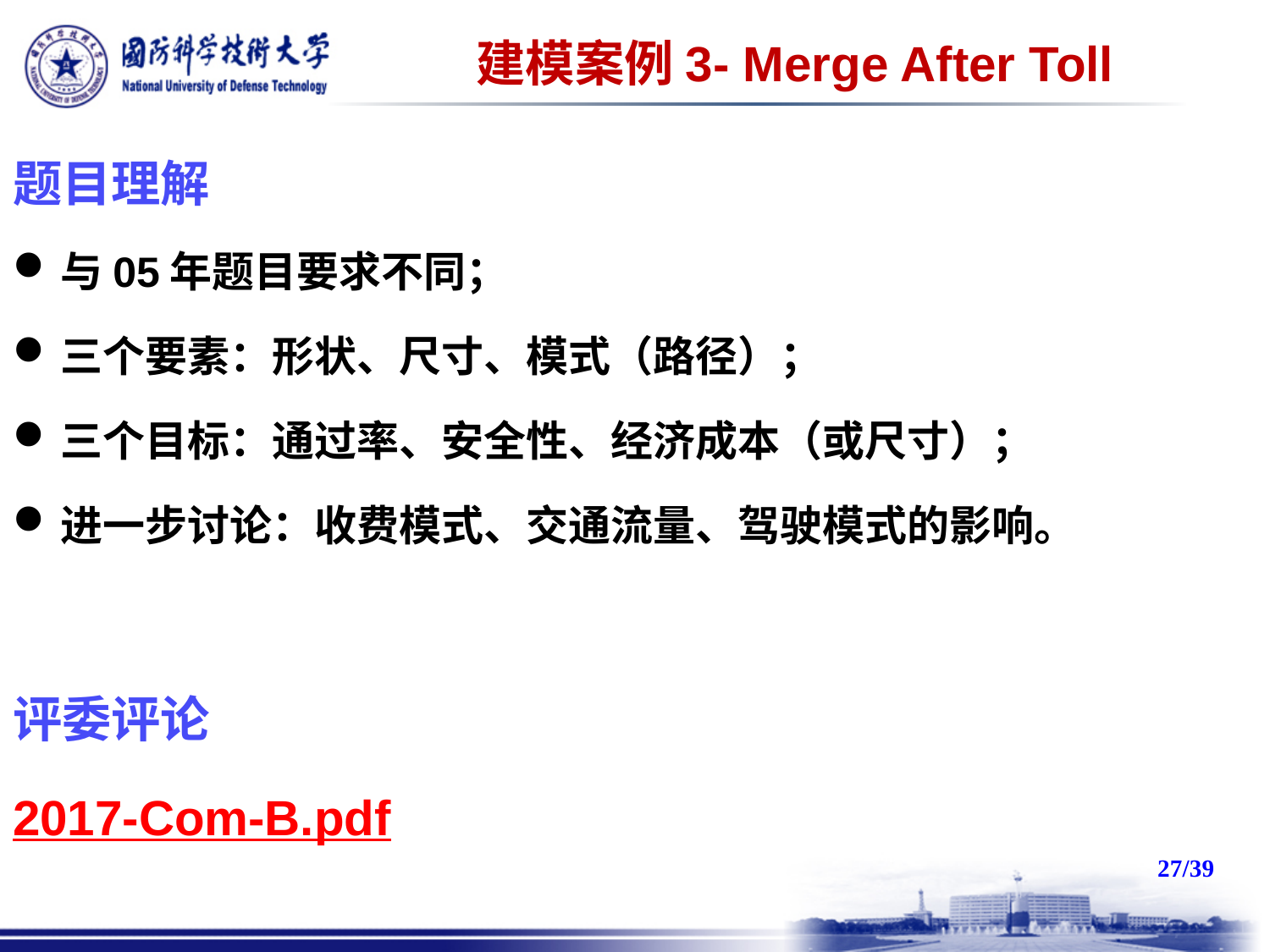

建模案例3- Merge After Toll
题目理解
与05年题目要求不同；
三个要素：形状、尺寸、模式（路径）；
三个目标：通过率、安全性、经济成本（或尺寸）；
进一步讨论：收费模式、交通流量、驾驶模式的影响。

评委评论
2017-Com-B.pdf